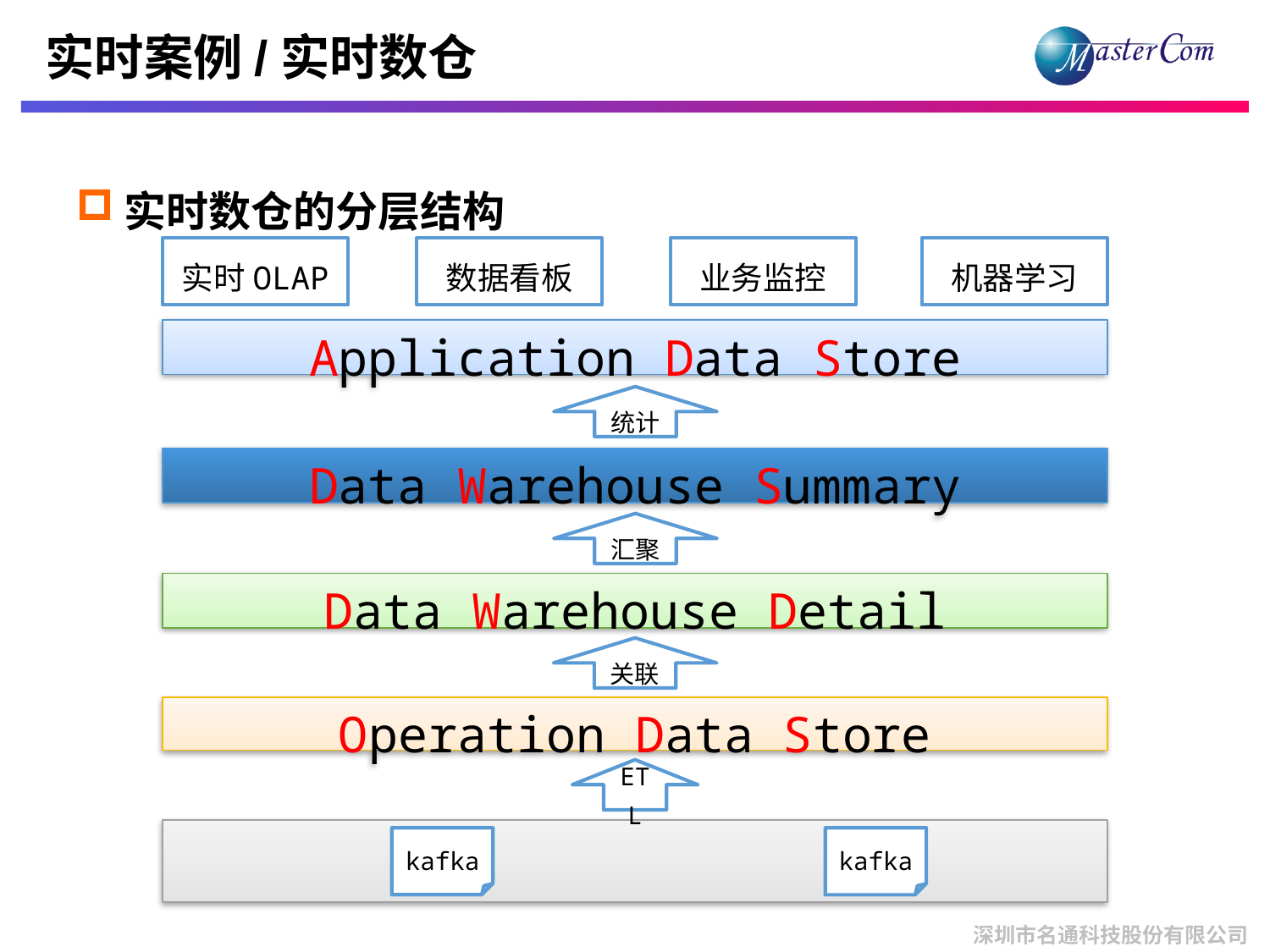

# 实时案例/实时数仓
实时数仓的分层结构
实时OLAP
数据看板
业务监控
机器学习
Application Data Store
统计
Data Warehouse Summary
汇聚
Data Warehouse Detail
关联
Operation Data Store
ETL

kafka
kafka